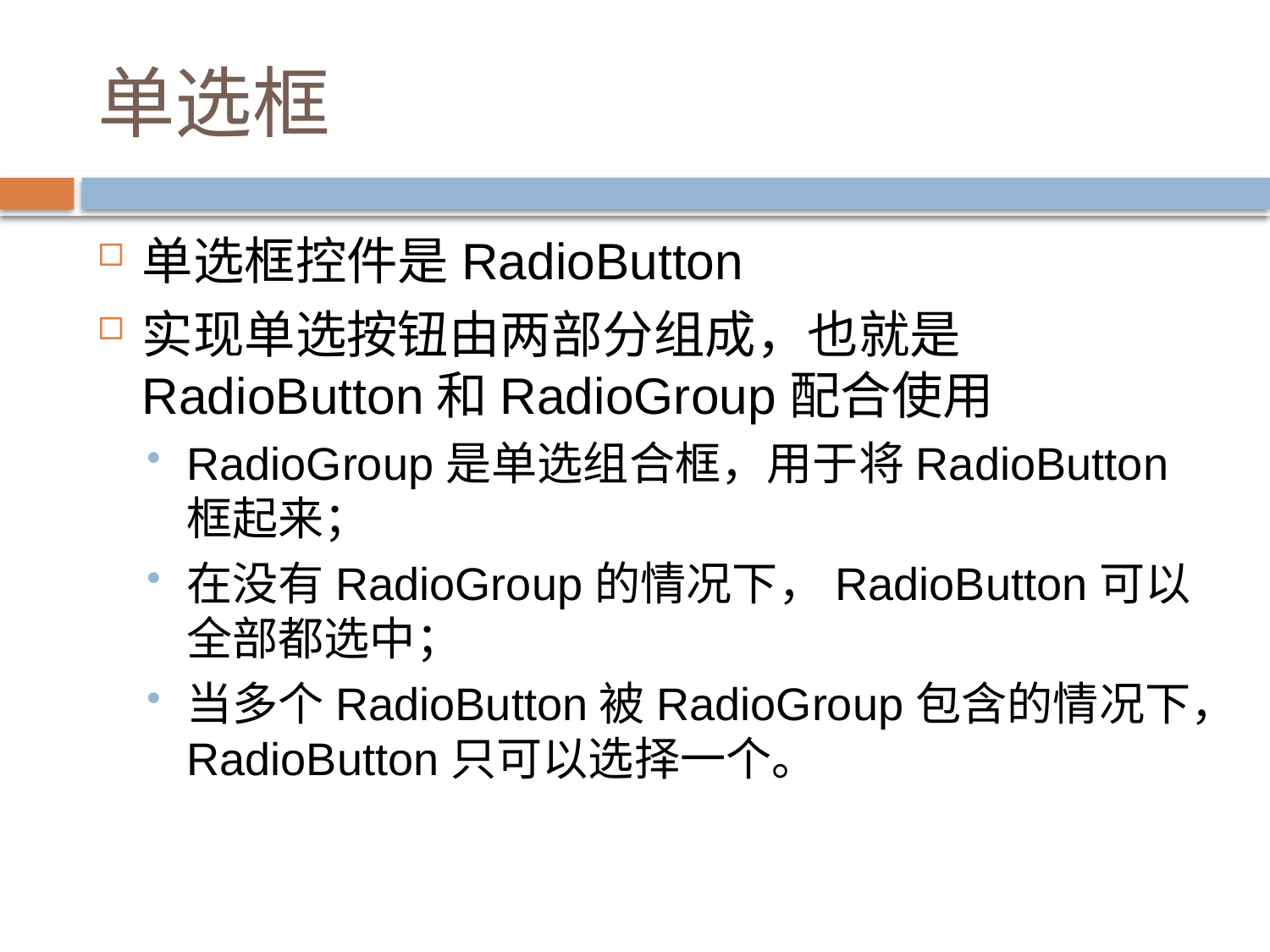

# 单选框
单选框控件是RadioButton
实现单选按钮由两部分组成，也就是RadioButton和RadioGroup配合使用
RadioGroup是单选组合框，用于将RadioButton框起来；
在没有RadioGroup的情况下，RadioButton可以全部都选中；
当多个RadioButton被RadioGroup包含的情况下，RadioButton只可以选择一个。